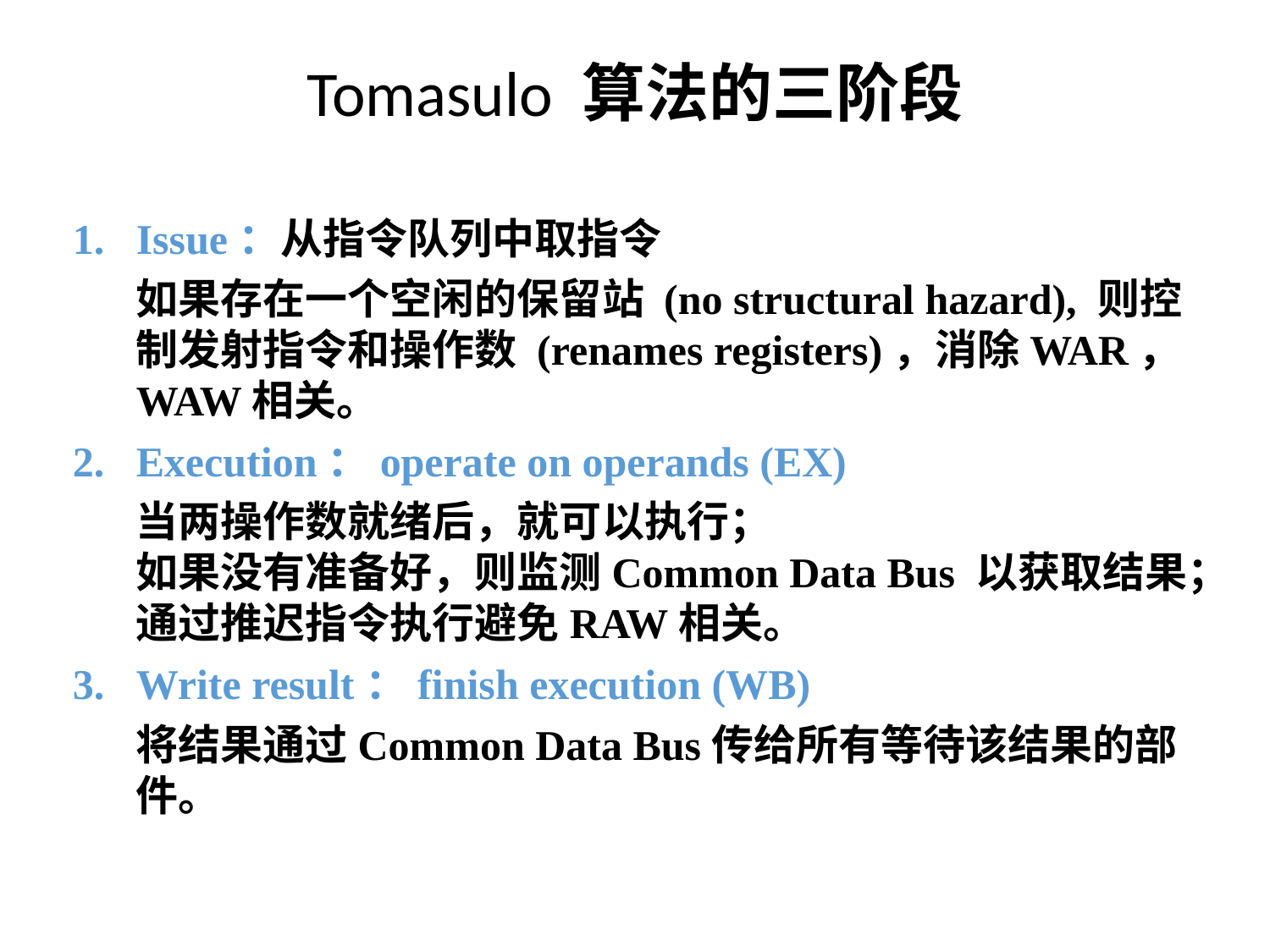

Tomasulo 算法的三阶段
Issue：从指令队列中取指令
如果存在一个空闲的保留站 (no structural hazard), 则控制发射指令和操作数 (renames registers)，消除WAR，WAW相关。
Execution：operate on operands (EX)
当两操作数就绪后，就可以执行；
如果没有准备好，则监测Common Data Bus 以获取结果；通过推迟指令执行避免RAW相关。
Write result：finish execution (WB)
将结果通过Common Data Bus传给所有等待该结果的部件。